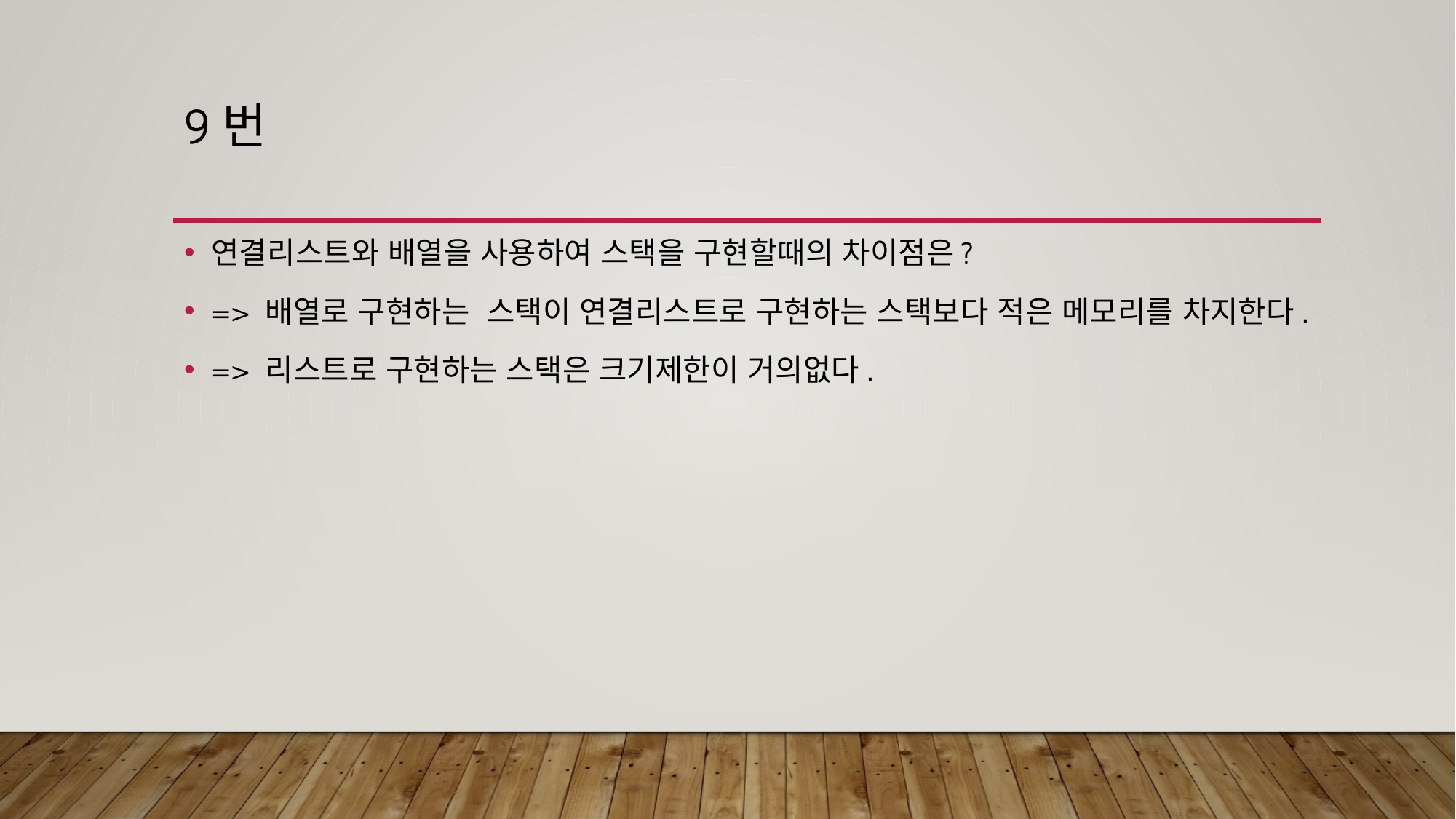

# 9번
연결리스트와 배열을 사용하여 스택을 구현할때의 차이점은?
=> 배열로 구현하는  스택이 연결리스트로 구현하는 스택보다 적은 메모리를 차지한다.
=> 리스트로 구현하는 스택은 크기제한이 거의없다.